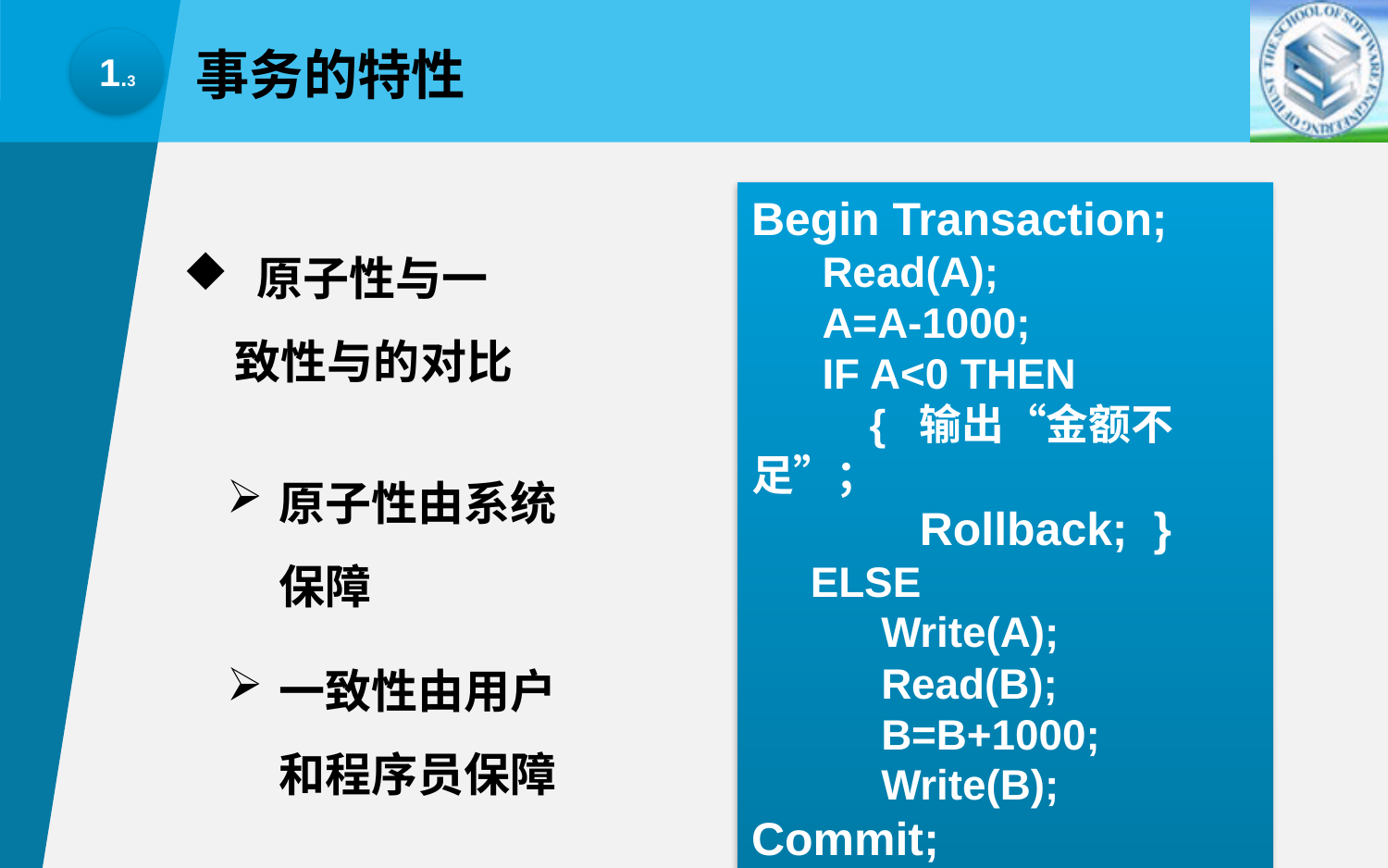

1.3
事务的特性
Begin Transaction;
      Read(A);
      A=A-1000;
      IF A<0 THEN
          {  输出“金额不足”；
             Rollback;  }
     ELSE
           Write(A);
           Read(B);
           B=B+1000;
           Write(B);
Commit;
 原子性与一致性与的对比
原子性由系统保障
一致性由用户和程序员保障